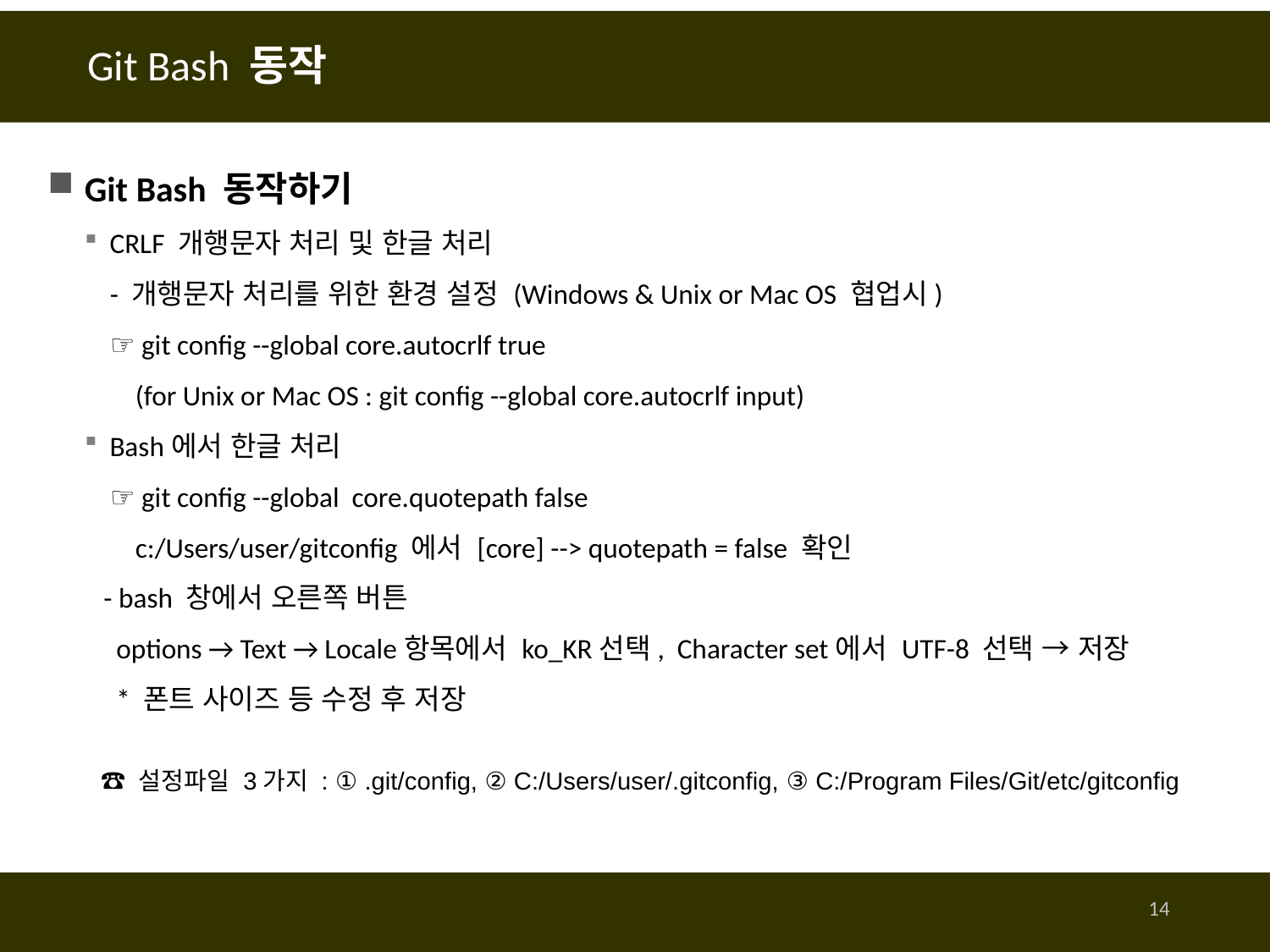

# Git Bash 동작
Git Bash 동작하기
CRLF 개행문자 처리 및 한글 처리
    - 개행문자 처리를 위한 환경 설정 (Windows & Unix or Mac OS 협업시)
    ☞ git config --global core.autocrlf true
        (for Unix or Mac OS : git config --global core.autocrlf input)
Bash에서 한글 처리
    ☞ git config --global  core.quotepath false
        c:/Users/user/gitconfig 에서 [core] --> quotepath = false 확인
   - bash 창에서 오른쪽 버튼
     options → Text → Locale항목에서 ko_KR선택,  Character set에서 UTF-8 선택 → 저장
     * 폰트 사이즈 등 수정 후 저장
☎ 설정파일 3가지 : ① .git/config, ② C:/Users/user/.gitconfig, ③ C:/Program Files/Git/etc/gitconfig
14